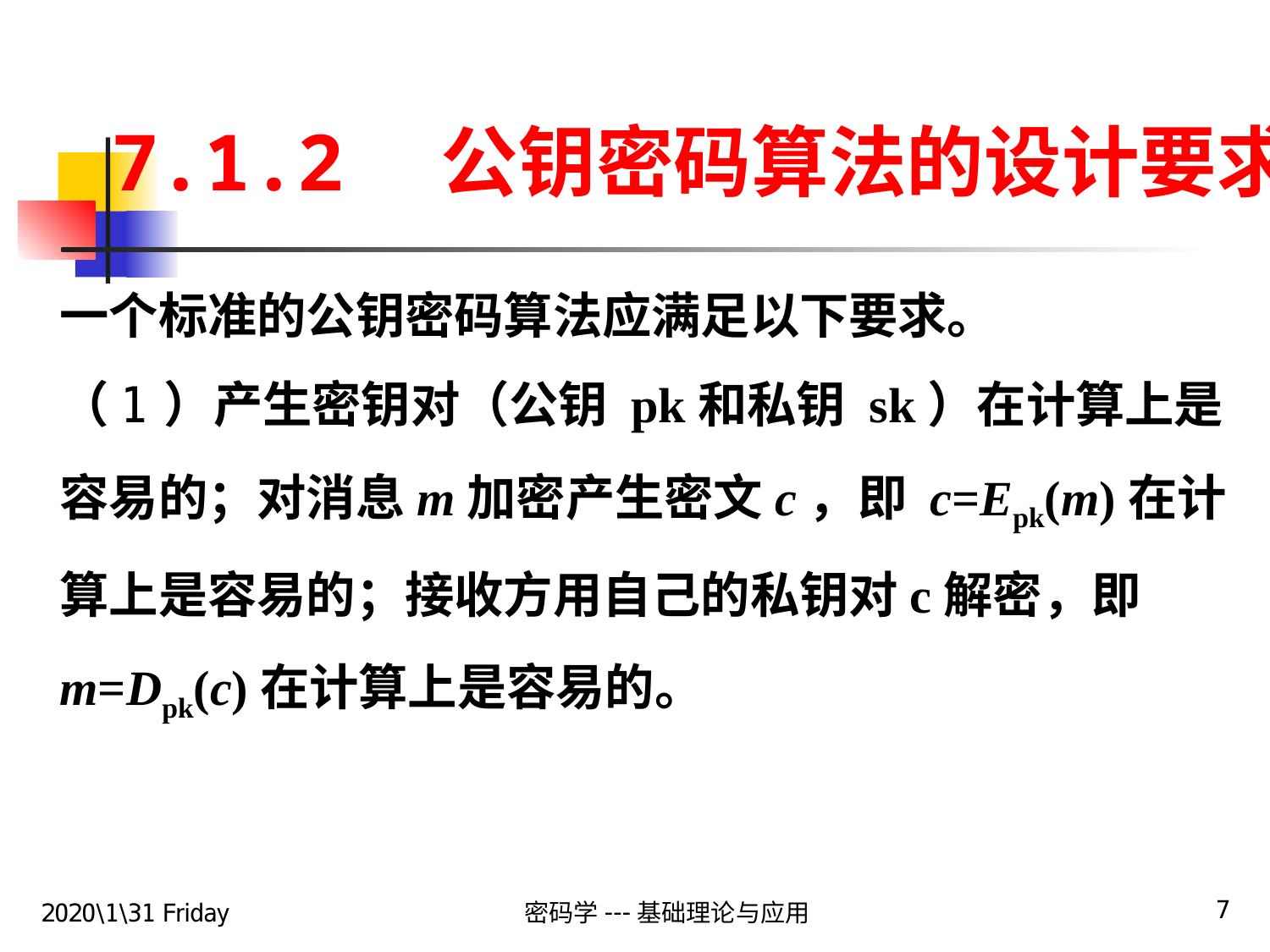

7.1.2　公钥密码算法的设计要求
一个标准的公钥密码算法应满足以下要求。
（1）产生密钥对（公钥 pk和私钥 sk）在计算上是容易的；对消息m加密产生密文c，即 c=Epk(m)在计算上是容易的；接收方用自己的私钥对c解密，即 m=Dpk(c)在计算上是容易的。
7
2020\1\31 Friday
密码学---基础理论与应用